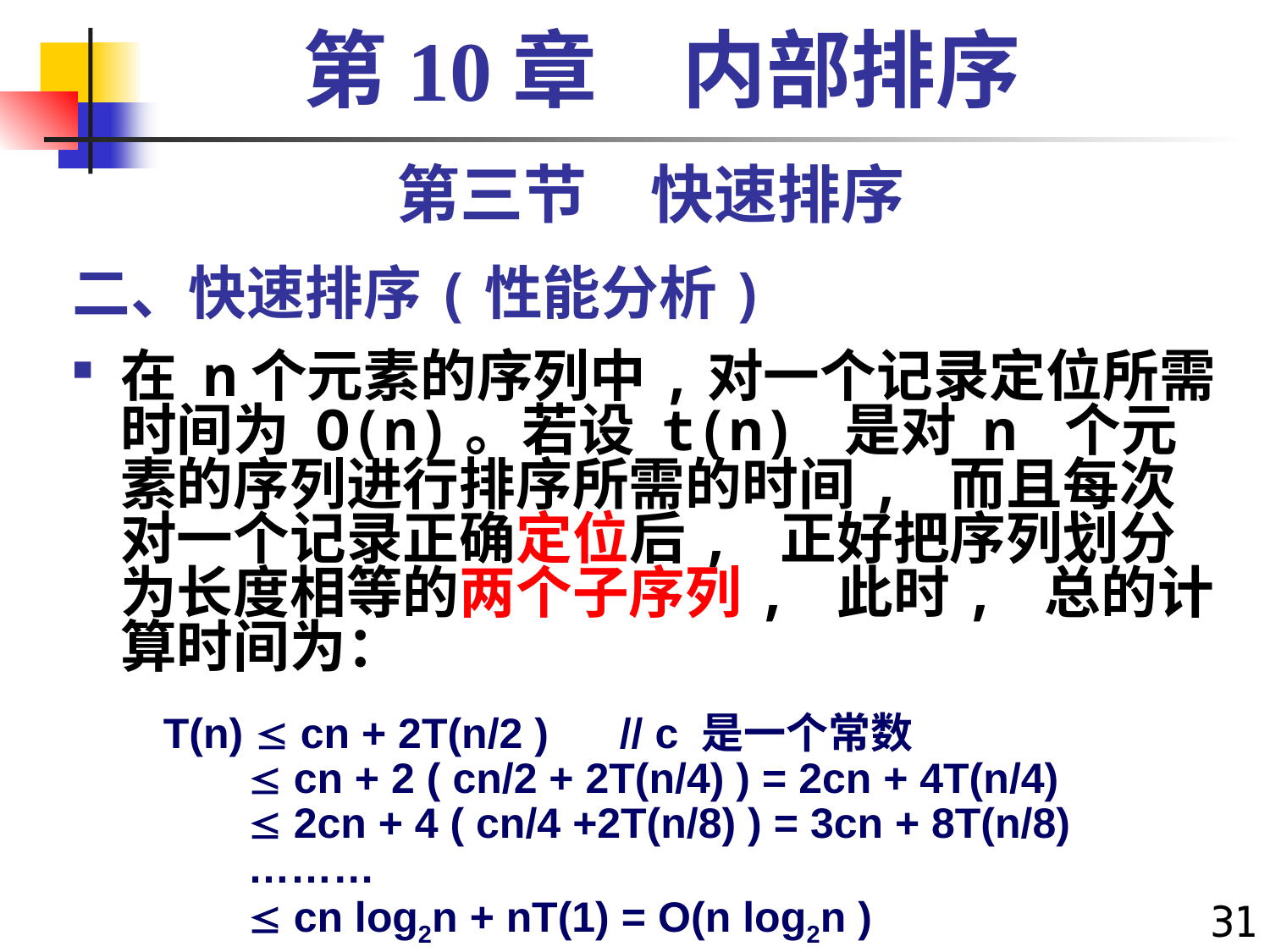

第10章　内部排序
第三节　快速排序
# 二、快速排序(性能分析)
在 n个元素的序列中,对一个记录定位所需时间为 O(n)。若设 t(n) 是对 n 个元素的序列进行排序所需的时间, 而且每次对一个记录正确定位后, 正好把序列划分为长度相等的两个子序列, 此时, 总的计算时间为：

   T(n) ≤ cn + 2T(n/2 )      // c 是一个常数
    ≤ cn + 2 ( cn/2 + 2T(n/4) ) = 2cn + 4T(n/4)
    ≤ 2cn + 4 ( cn/4 +2T(n/8) ) = 3cn + 8T(n/8)
    ………
    ≤ cn log2n + nT(1) = O(n log2n )
31